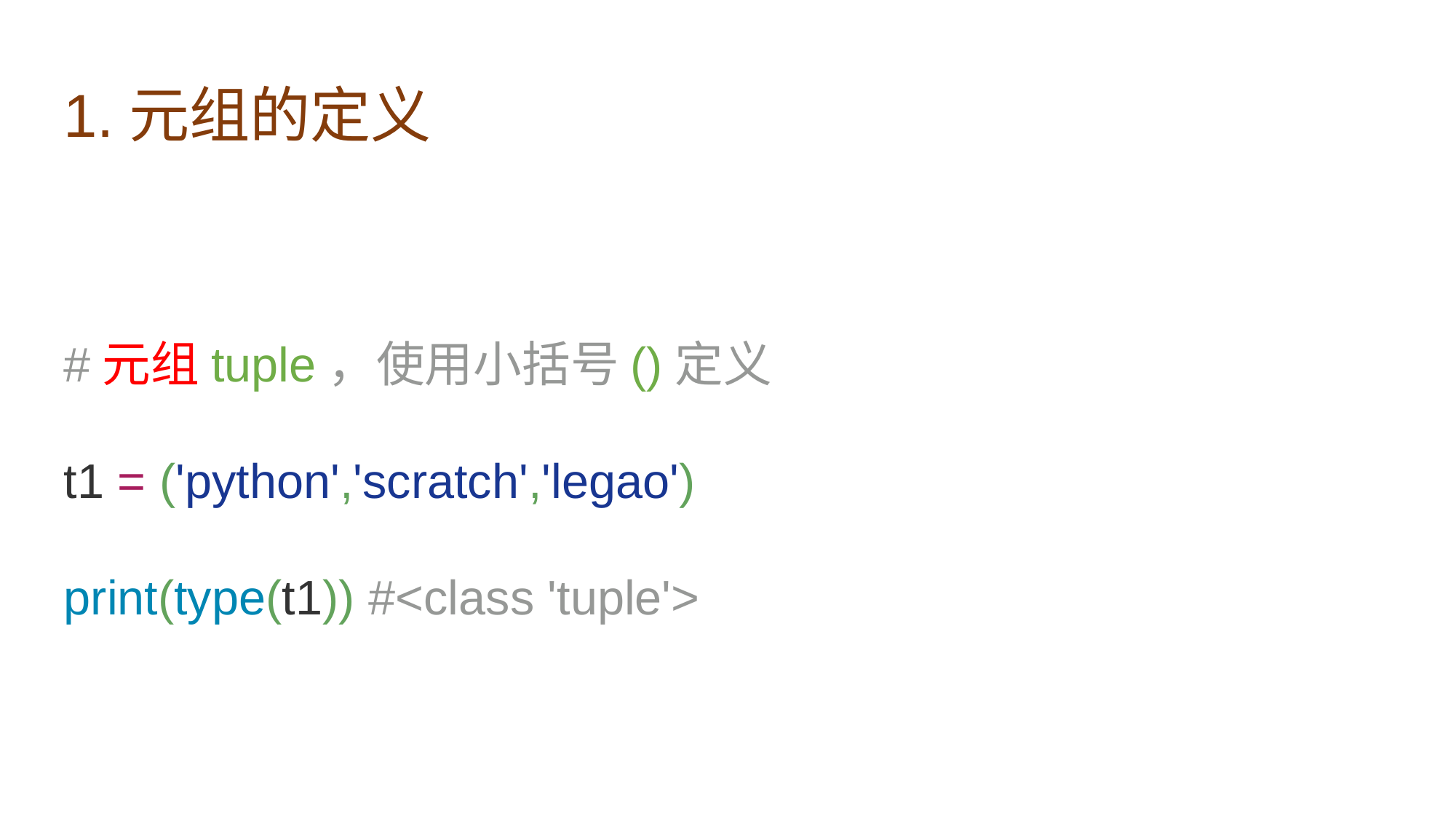

1.元组的定义
#元组tuple，使用小括号()定义
t1 = ('python','scratch','legao')
print(type(t1)) #<class 'tuple'>